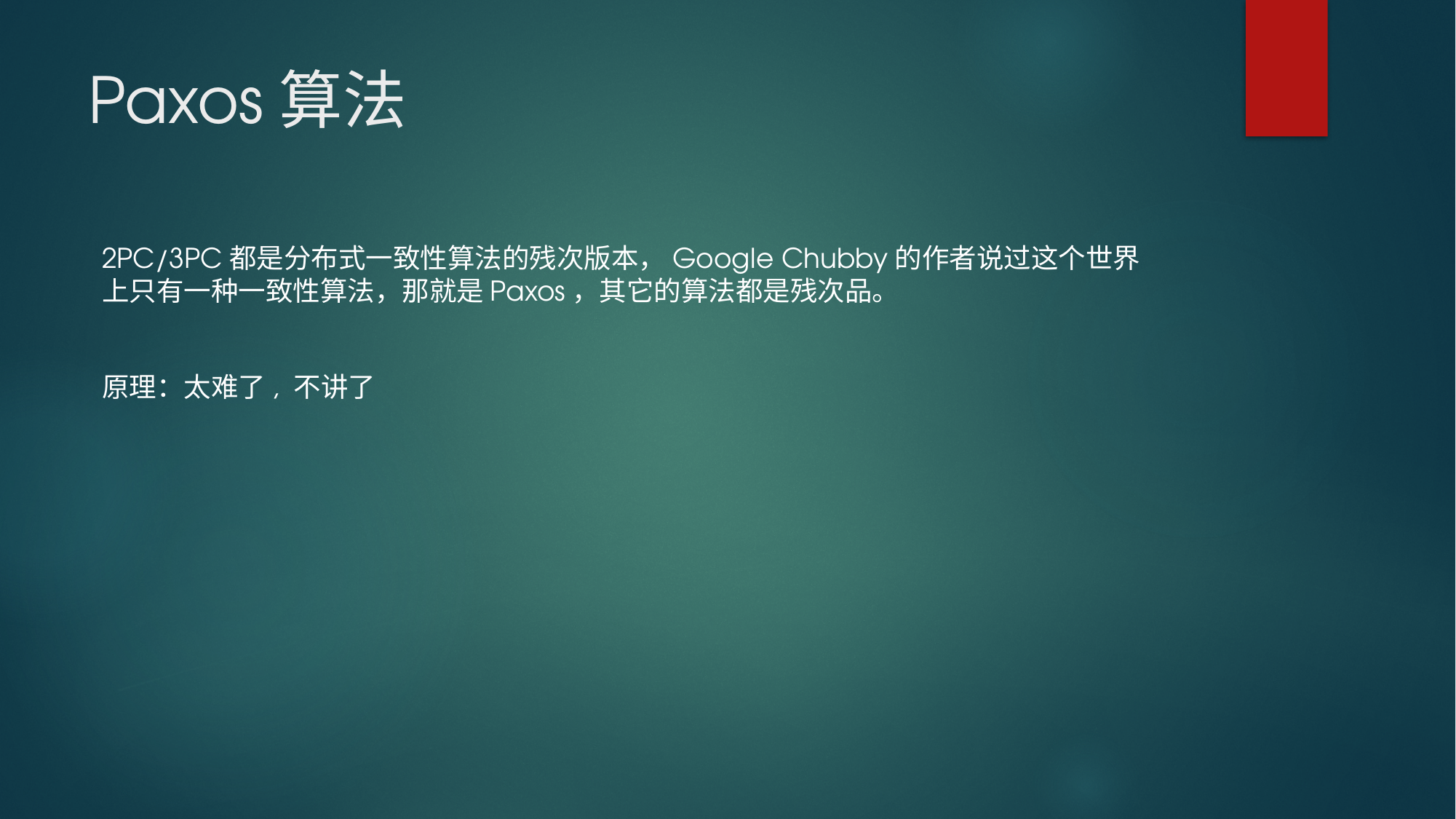

# Paxos算法
2PC/3PC都是分布式一致性算法的残次版本，Google Chubby的作者说过这个世界上只有一种一致性算法，那就是Paxos，其它的算法都是残次品。

原理：太难了, 不讲了